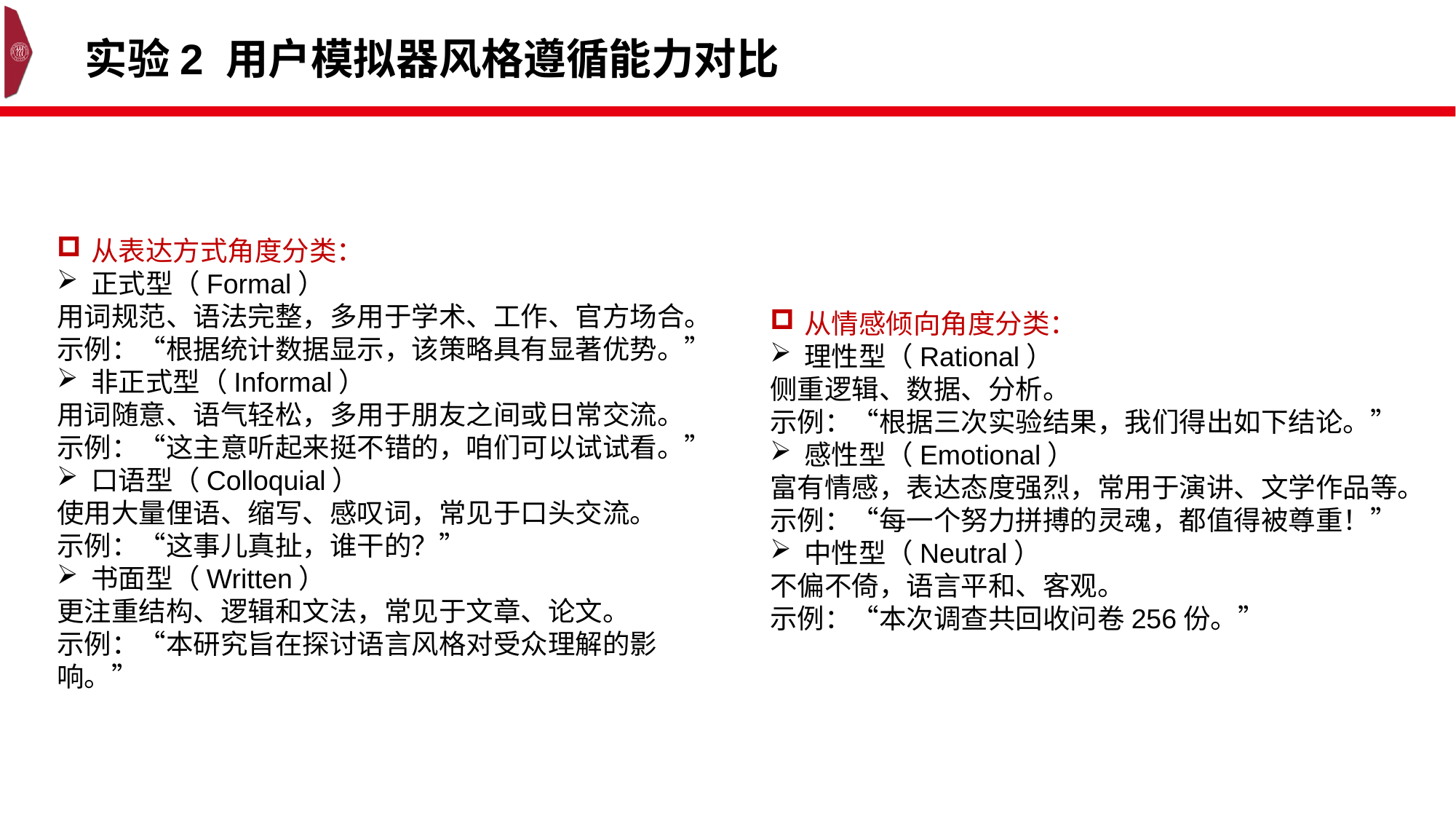

实验2 用户模拟器风格遵循能力对比
从表达方式角度分类：
正式型（Formal）
用词规范、语法完整，多用于学术、工作、官方场合。
示例：“根据统计数据显示，该策略具有显著优势。”
非正式型（Informal）
用词随意、语气轻松，多用于朋友之间或日常交流。
示例：“这主意听起来挺不错的，咱们可以试试看。”
口语型（Colloquial）
使用大量俚语、缩写、感叹词，常见于口头交流。
示例：“这事儿真扯，谁干的？”
书面型（Written）
更注重结构、逻辑和文法，常见于文章、论文。
示例：“本研究旨在探讨语言风格对受众理解的影响。”
从情感倾向角度分类：
理性型（Rational）
侧重逻辑、数据、分析。
示例：“根据三次实验结果，我们得出如下结论。”
感性型（Emotional）
富有情感，表达态度强烈，常用于演讲、文学作品等。
示例：“每一个努力拼搏的灵魂，都值得被尊重！”
中性型（Neutral）
不偏不倚，语言平和、客观。
示例：“本次调查共回收问卷256份。”